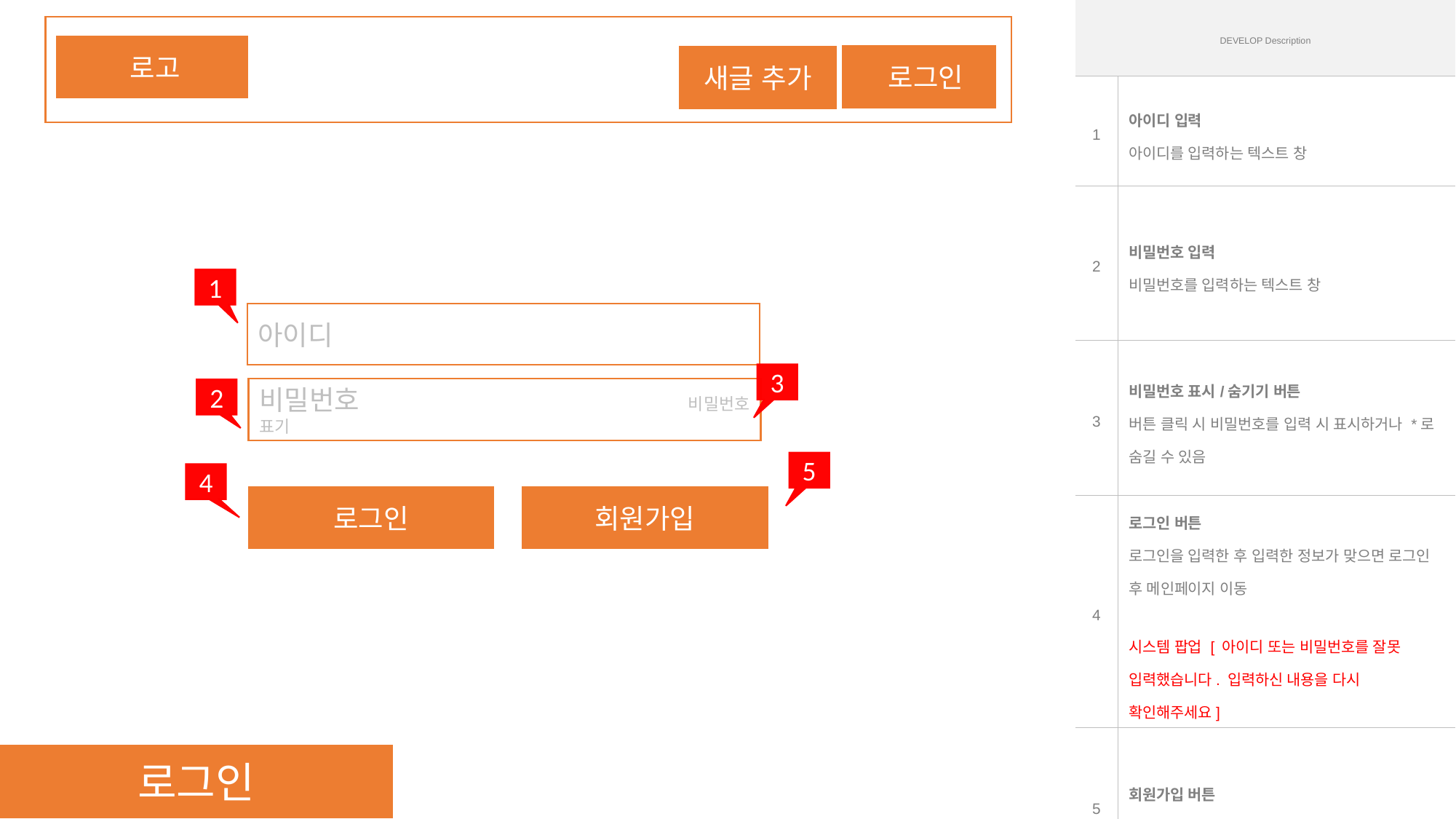

| DEVELOP Description |  |
| --- | --- |
| 1 | 아이디 입력 아이디를 입력하는 텍스트 창 |
| 2 | 비밀번호 입력 비밀번호를 입력하는 텍스트 창 |
| 3 | 비밀번호 표시/숨기기 버튼 버튼 클릭 시 비밀번호를 입력 시 표시하거나 \*로 숨길 수 있음 |
| 4 | 로그인 버튼 로그인을 입력한 후 입력한 정보가 맞으면 로그인 후 메인페이지 이동 시스템 팝업 [ 아이디 또는 비밀번호를 잘못 입력했습니다. 입력하신 내용을 다시 확인해주세요] |
| 5 | 회원가입 버튼 - 회원가입 페이지로 이동 |

로고
로고
 로그인
새글 추가
1
아이디
3
비밀번호                                           비밀번호 표기
2

5
4
로그인
회원가입
로그인